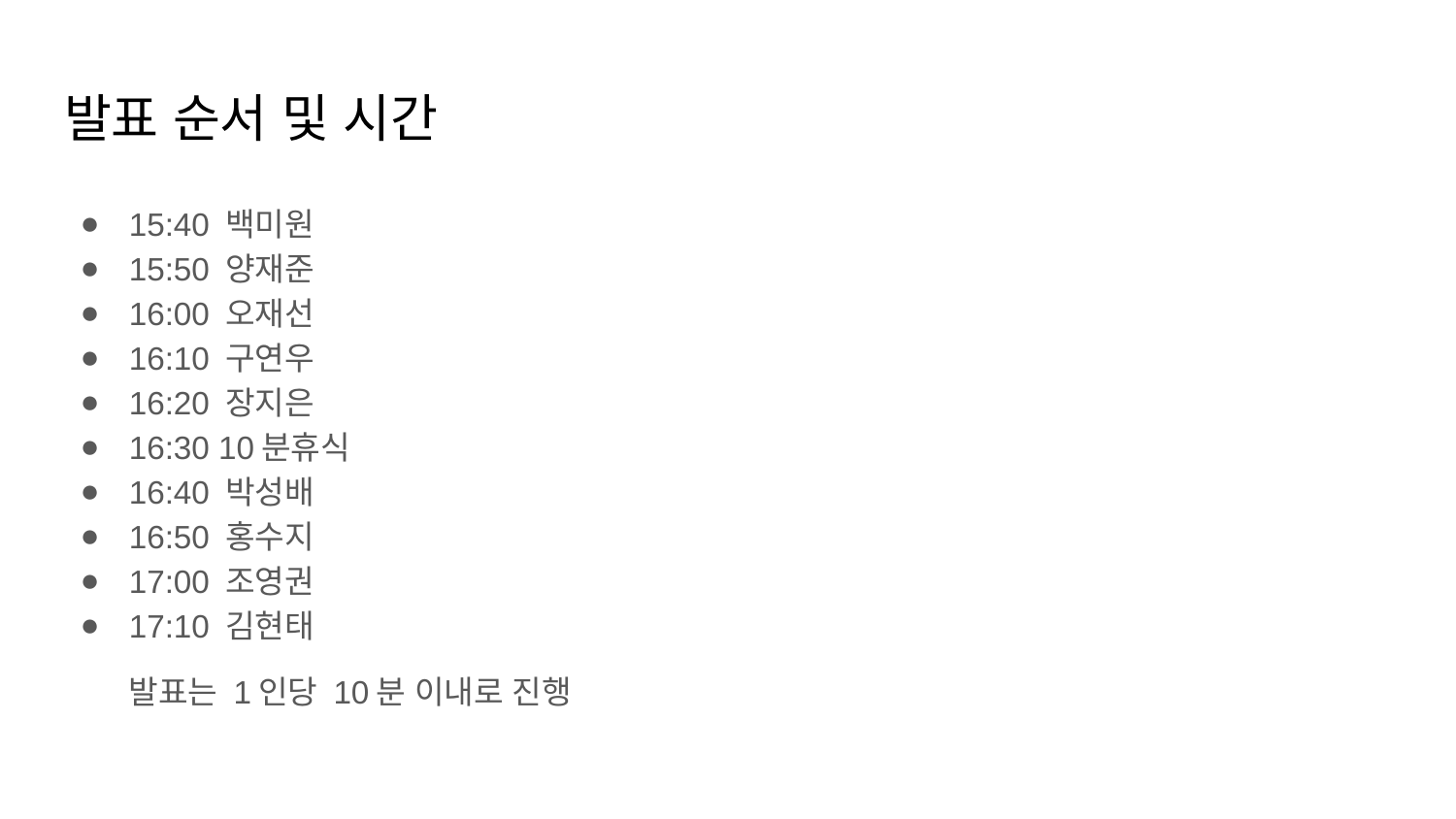

# 발표 순서 및 시간
15:40 백미원
15:50 양재준
16:00 오재선
16:10 구연우
16:20 장지은
16:30 10분휴식
16:40 박성배
16:50 홍수지
17:00 조영권
17:10 김현태
발표는 1인당 10분 이내로 진행